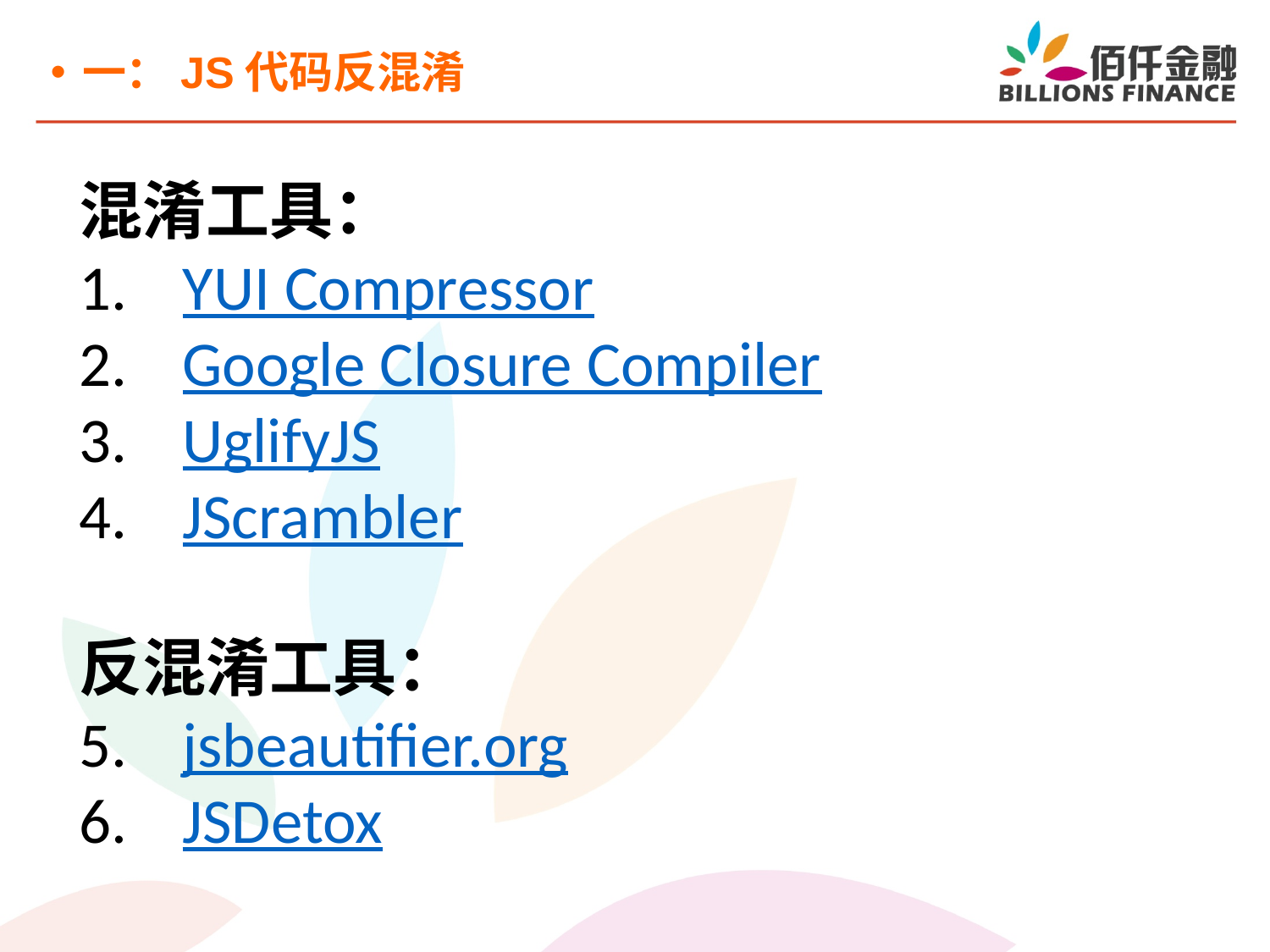

一：JS代码反混淆
混淆工具：
YUI Compressor
Google Closure Compiler
UglifyJS
JScrambler

反混淆工具：
jsbeautifier.org
JSDetox